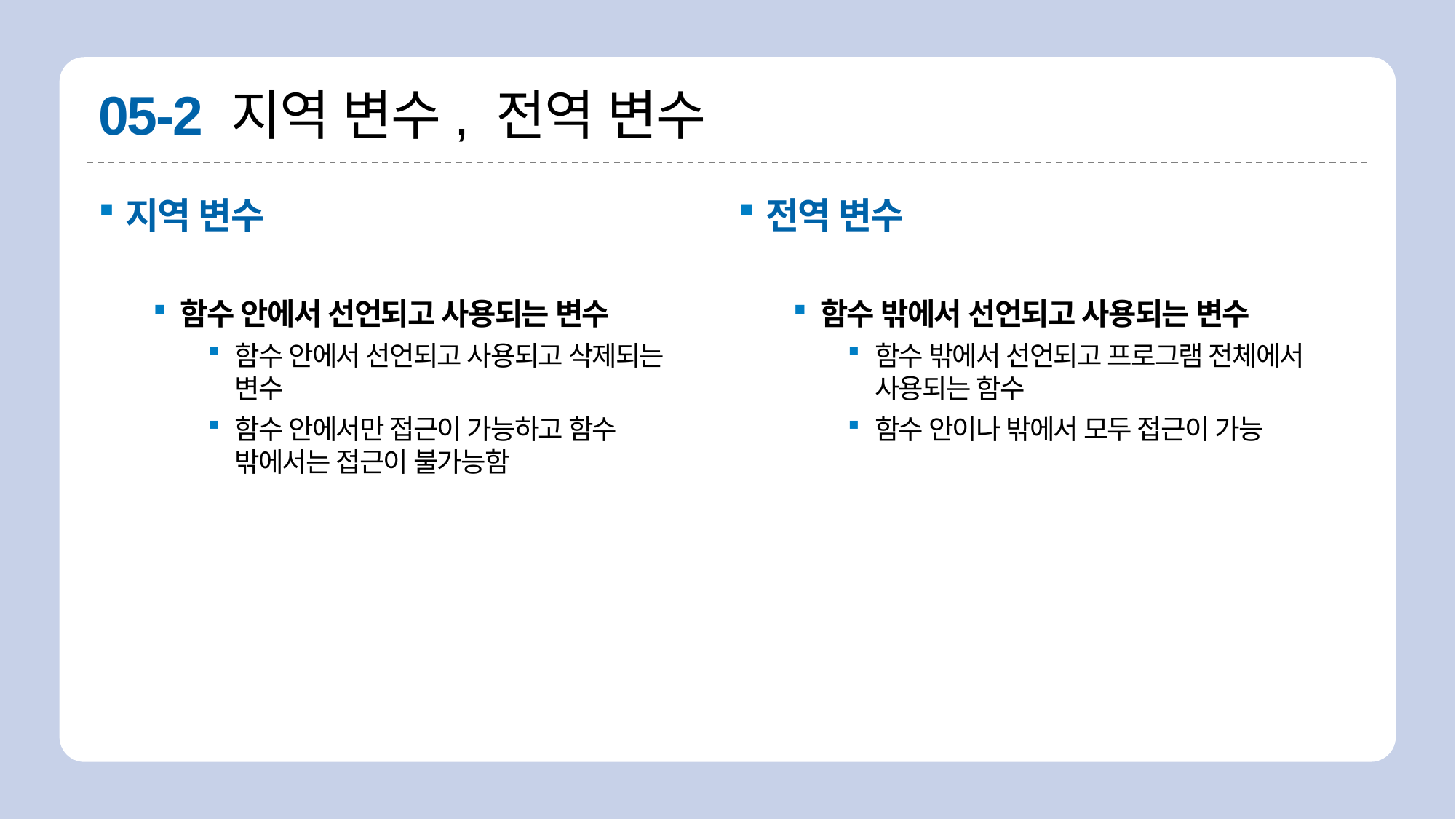

# 05-2 지역 변수, 전역 변수
지역 변수

함수 안에서 선언되고 사용되는 변수
함수 안에서 선언되고 사용되고 삭제되는 변수
함수 안에서만 접근이 가능하고 함수 밖에서는 접근이 불가능함

전역 변수

함수 밖에서 선언되고 사용되는 변수
함수 밖에서 선언되고 프로그램 전체에서 사용되는 함수
함수 안이나 밖에서 모두 접근이 가능